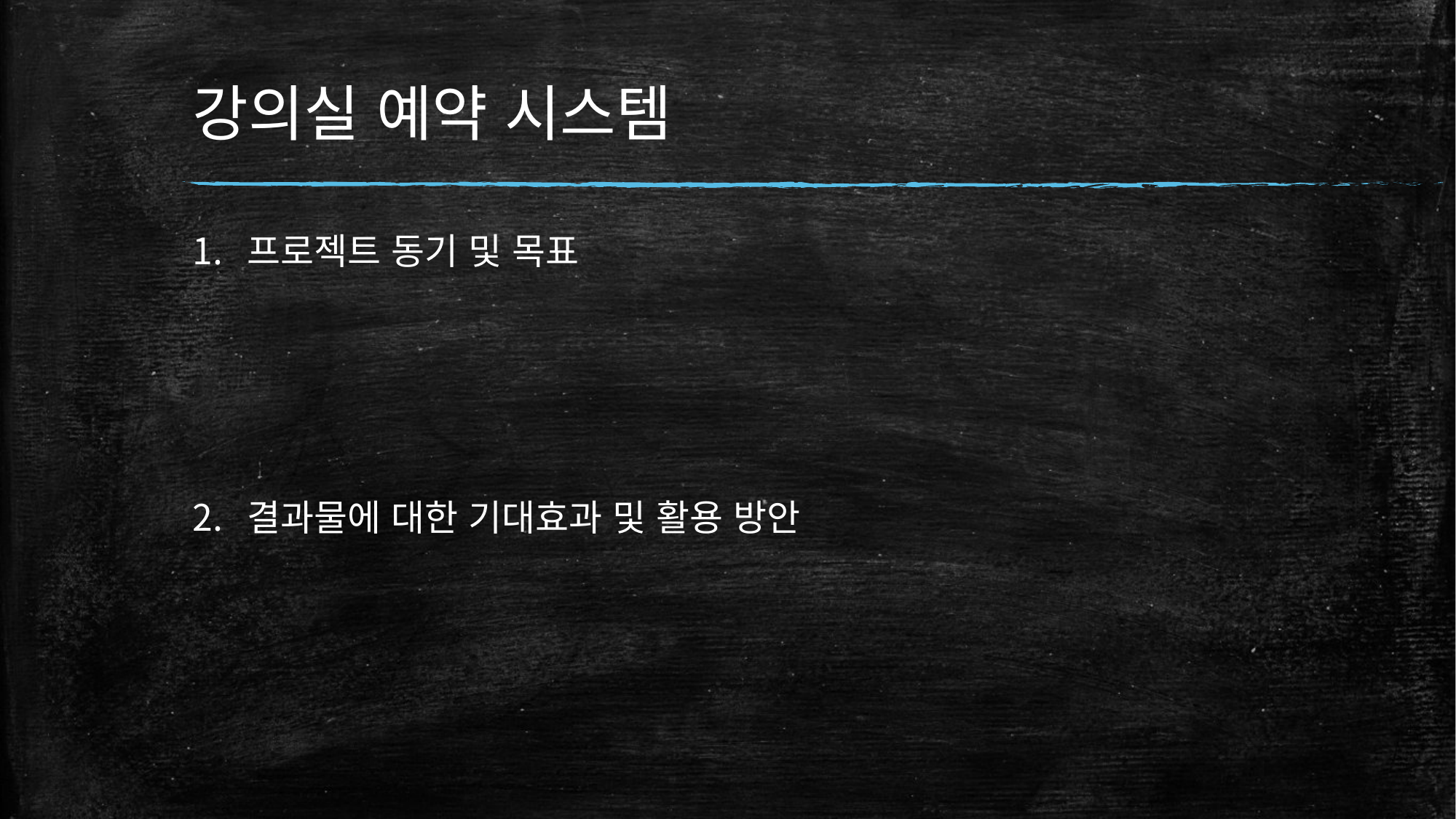

# 강의실 예약 시스템
프로젝트 동기 및 목표

결과물에 대한 기대효과 및 활용 방안